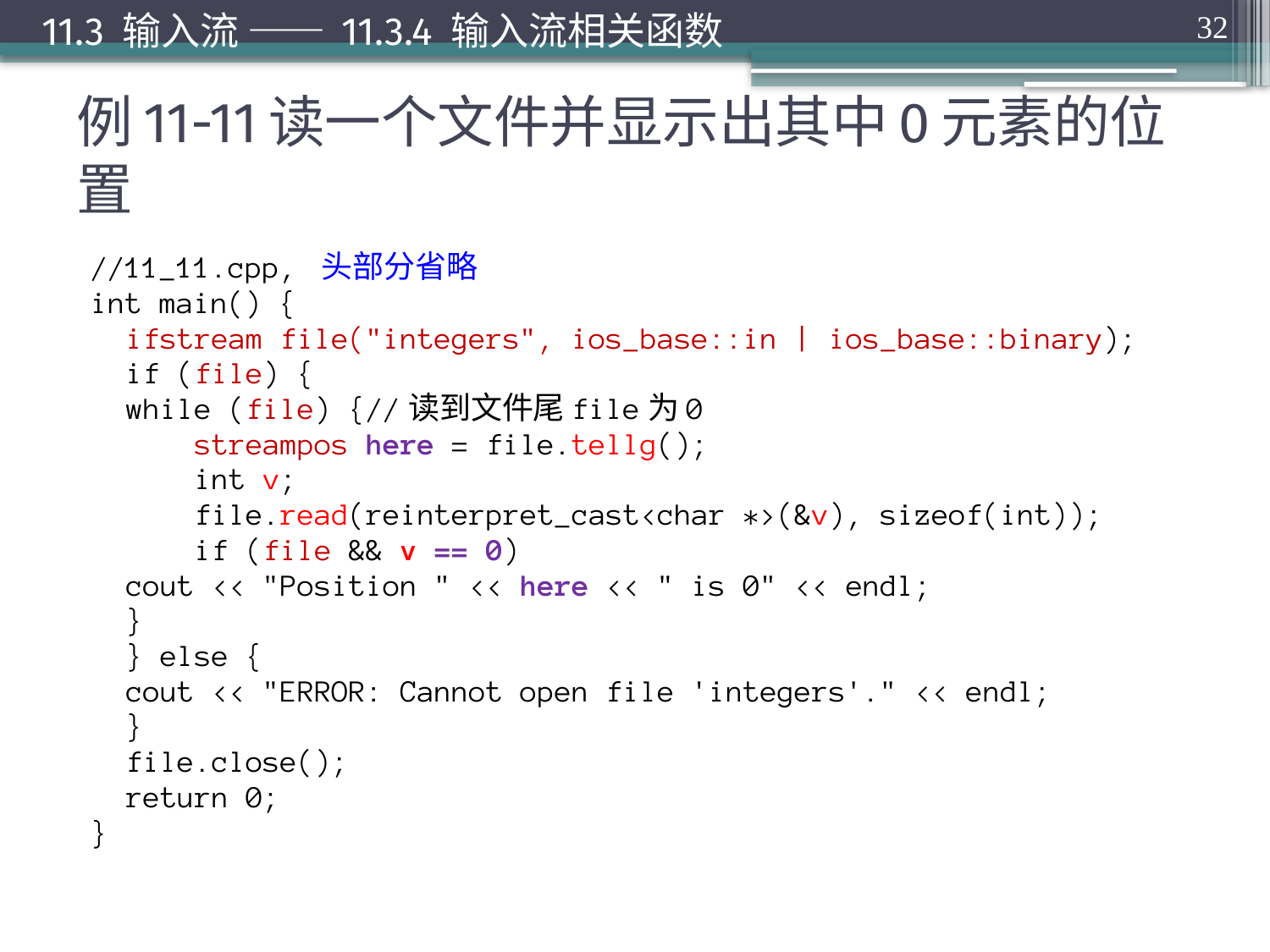

11.3 输入流 —— 11.3.4 输入流相关函数
32
# 例11-11读一个文件并显示出其中0元素的位置
//11_11.cpp, 头部分省略
int main() {
	ifstream file("integers", ios_base::in | ios_base::binary);
	if (file) {
		while (file) {//读到文件尾file为0
		    streampos here = file.tellg();
		    int v;
		    file.read(reinterpret_cast<char *>(&v), sizeof(int));
		    if (file && v == 0)
			cout << "Position " << here << " is 0" << endl;
		}
	} else {
		cout << "ERROR: Cannot open file 'integers'." << endl;
	}
	file.close();
	return 0;
}